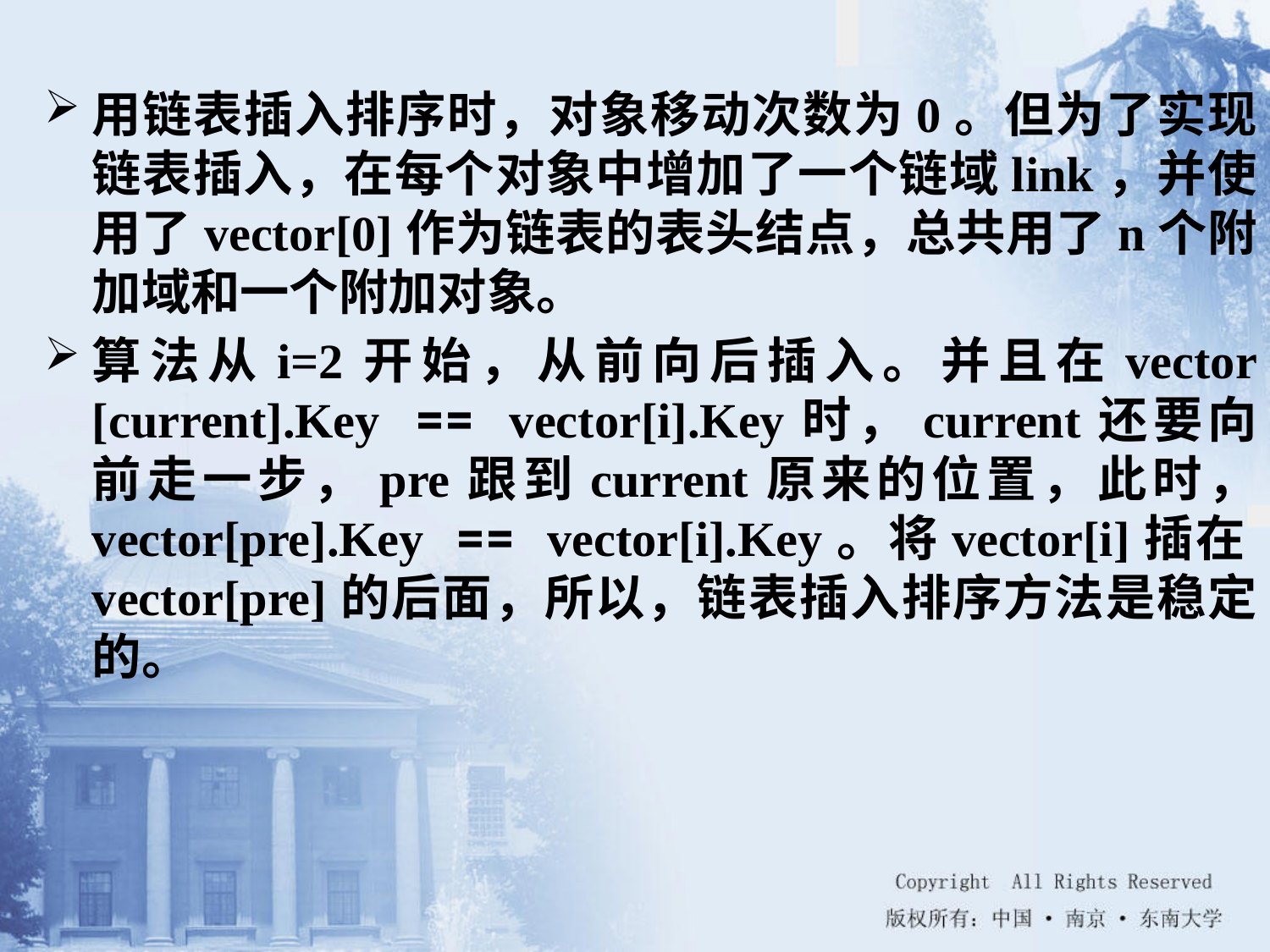

用链表插入排序时，对象移动次数为0。但为了实现链表插入，在每个对象中增加了一个链域link，并使用了vector[0]作为链表的表头结点，总共用了n个附加域和一个附加对象。
算法从i=2开始，从前向后插入。并且在vector [current].Key == vector[i].Key时，current还要向前走一步，pre跟到current原来的位置，此时， vector[pre].Key == vector[i].Key。将vector[i]插在vector[pre]的后面，所以，链表插入排序方法是稳定的。